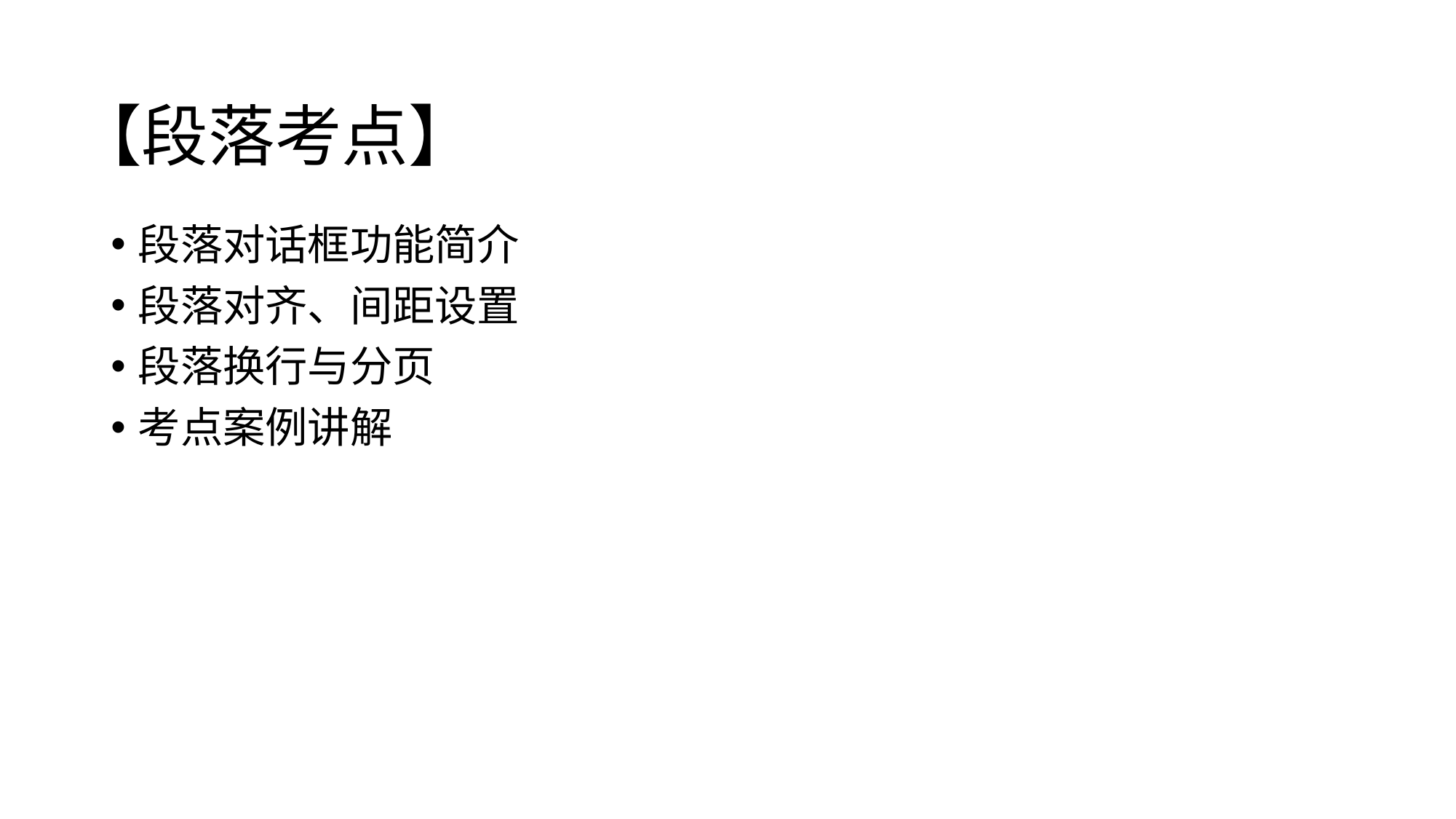

# 【段落考点】
段落对话框功能简介
段落对齐、间距设置
段落换行与分页
考点案例讲解